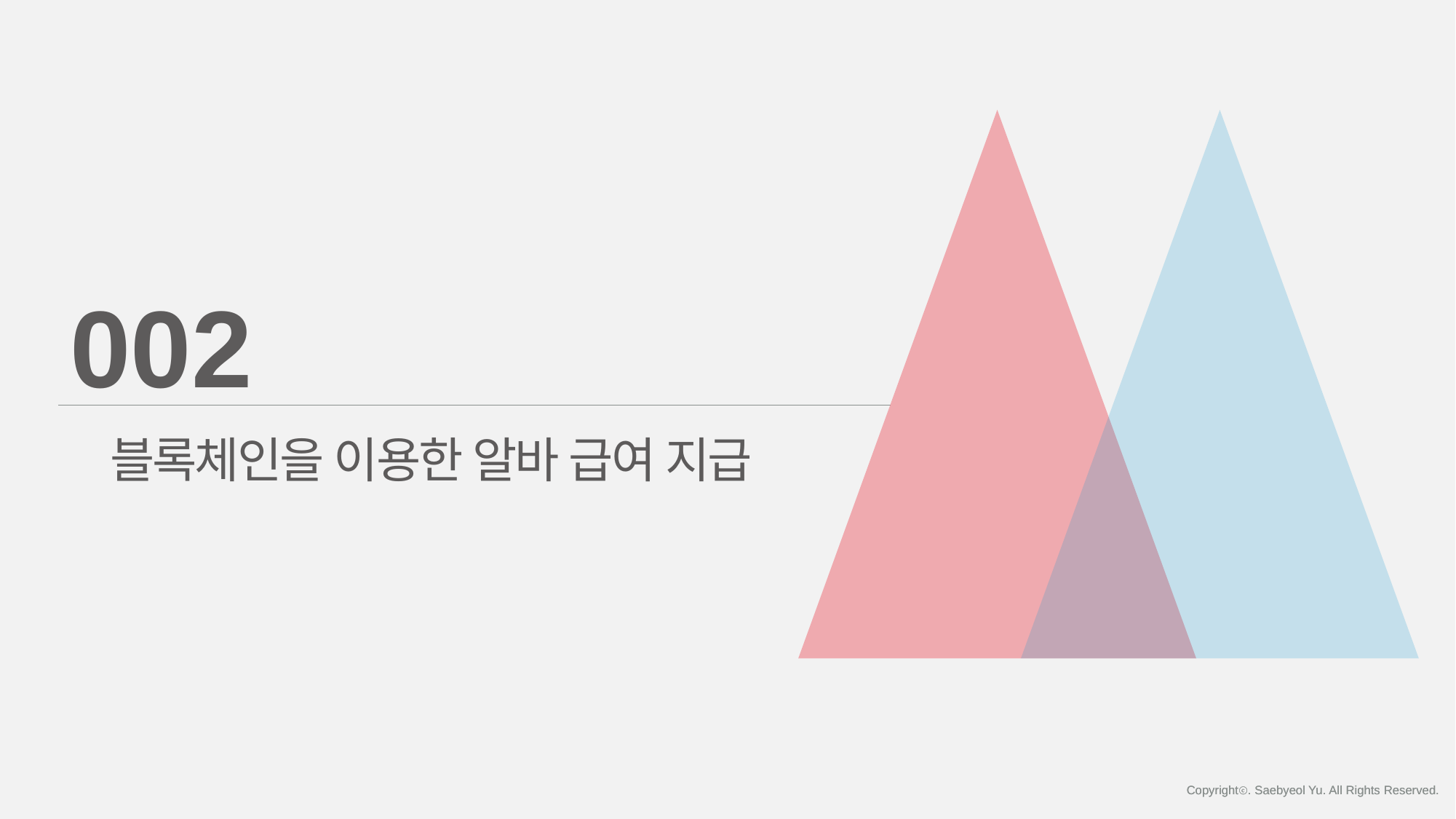

002
블록체인을 이용한 알바 급여 지급
Copyrightⓒ. Saebyeol Yu. All Rights Reserved.